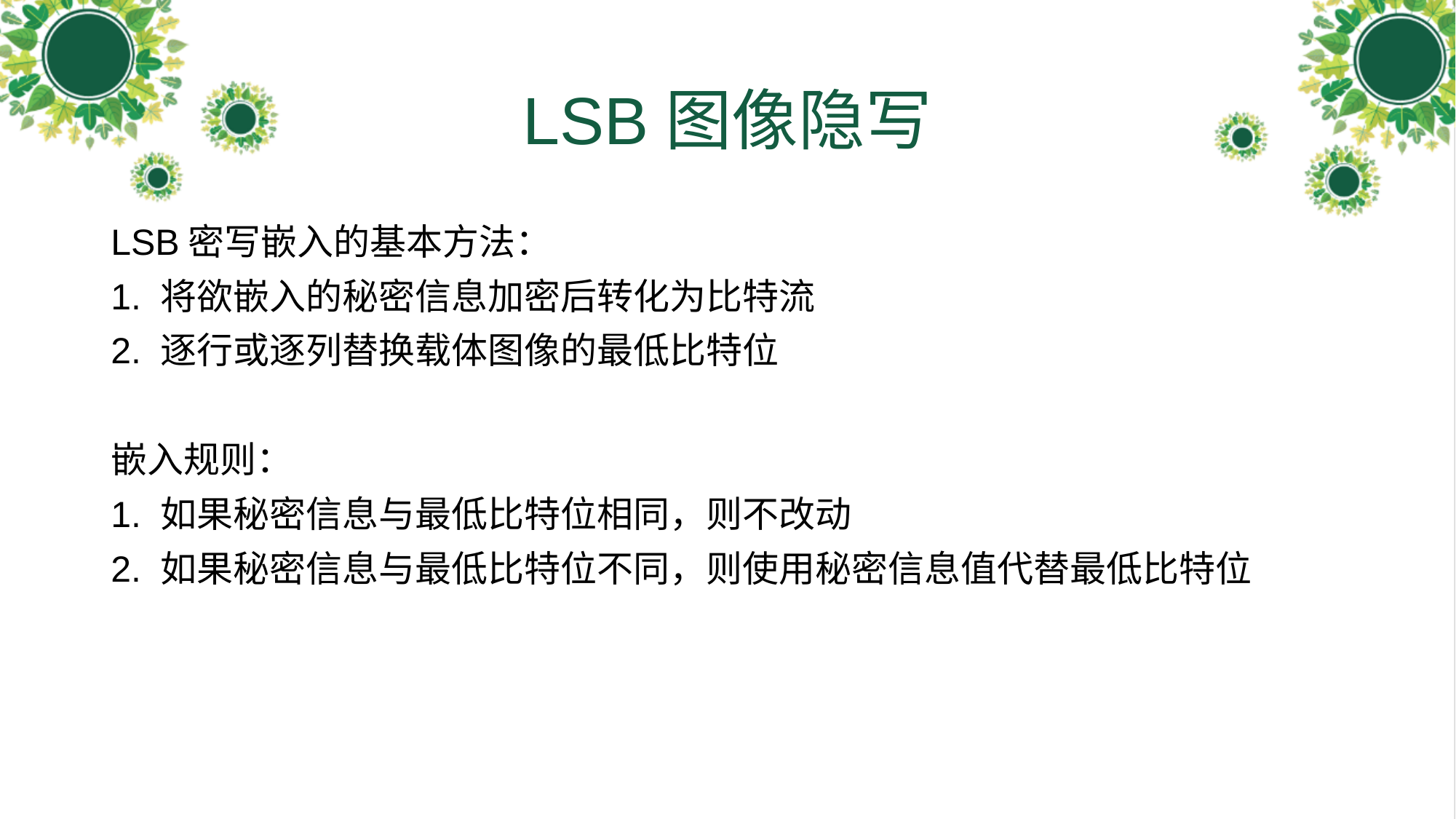

# LSB图像隐写
LSB密写嵌入的基本方法：
1. 将欲嵌入的秘密信息加密后转化为比特流
2. 逐行或逐列替换载体图像的最低比特位

嵌入规则：
1. 如果秘密信息与最低比特位相同，则不改动
2. 如果秘密信息与最低比特位不同，则使用秘密信息值代替最低比特位